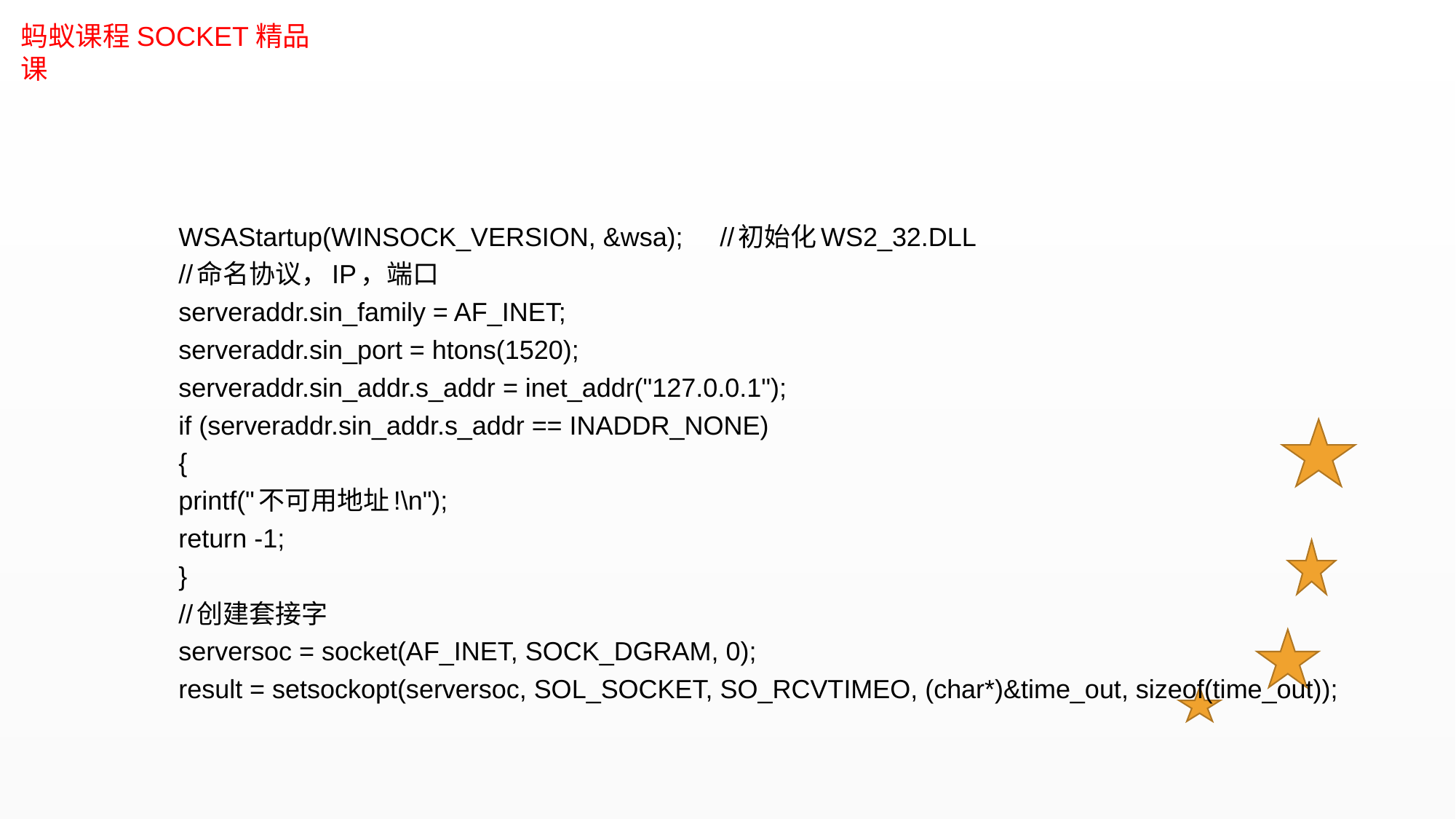

WSAStartup(WINSOCK_VERSION, &wsa);	//初始化WS2_32.DLL
		//命名协议，IP，端口
	serveraddr.sin_family = AF_INET;
	serveraddr.sin_port = htons(1520);
	serveraddr.sin_addr.s_addr = inet_addr("127.0.0.1");
	if (serveraddr.sin_addr.s_addr == INADDR_NONE)
	{
		printf("不可用地址!\n");
		return -1;
	}
	//创建套接字
	serversoc = socket(AF_INET, SOCK_DGRAM, 0);
	result = setsockopt(serversoc, SOL_SOCKET, SO_RCVTIMEO, (char*)&time_out, sizeof(time_out));